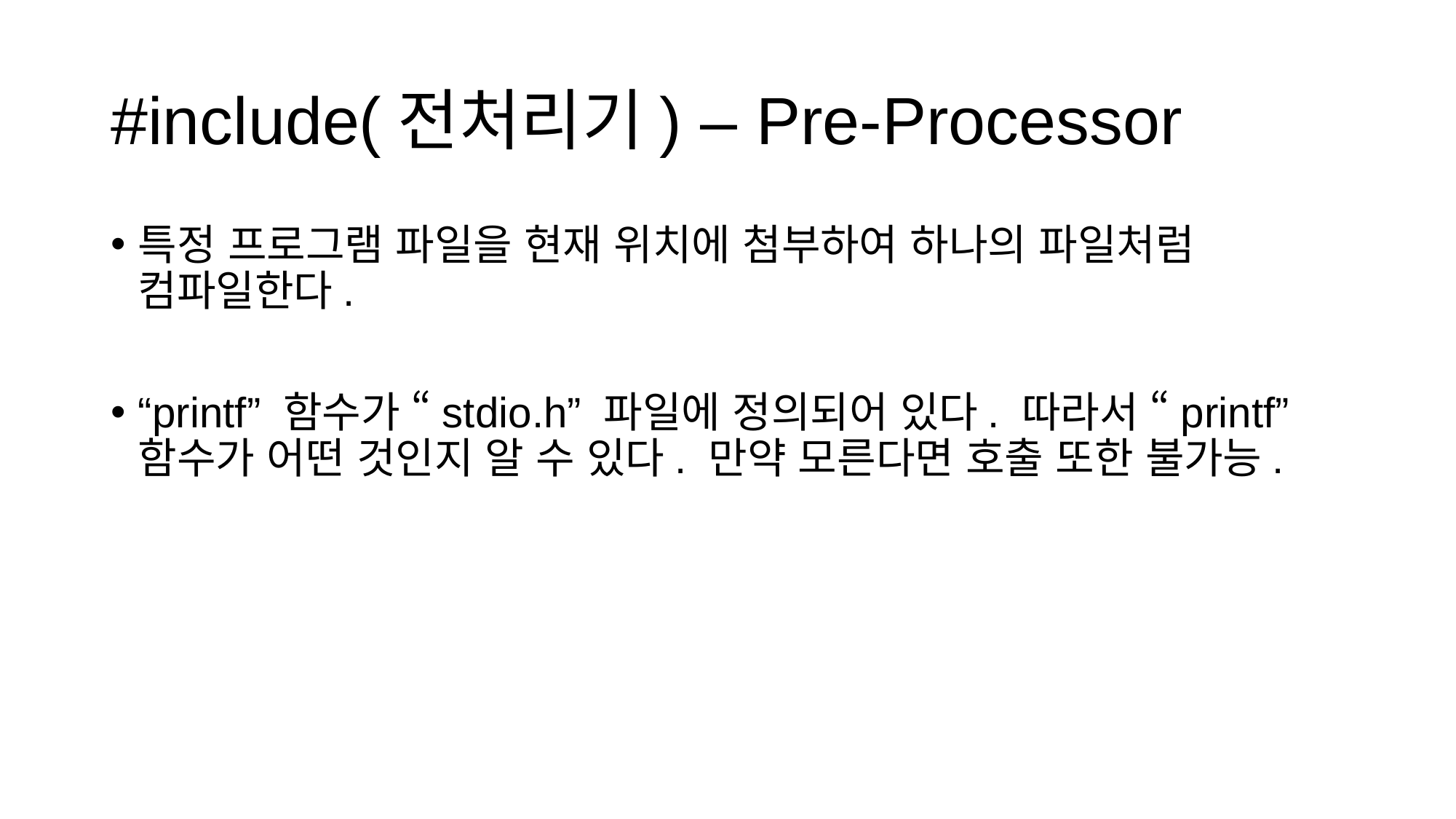

# #include(전처리기) – Pre-Processor
특정 프로그램 파일을 현재 위치에 첨부하여 하나의 파일처럼 컴파일한다.

“printf” 함수가 “stdio.h” 파일에 정의되어 있다. 따라서 “printf” 함수가 어떤 것인지 알 수 있다. 만약 모른다면 호출 또한 불가능.